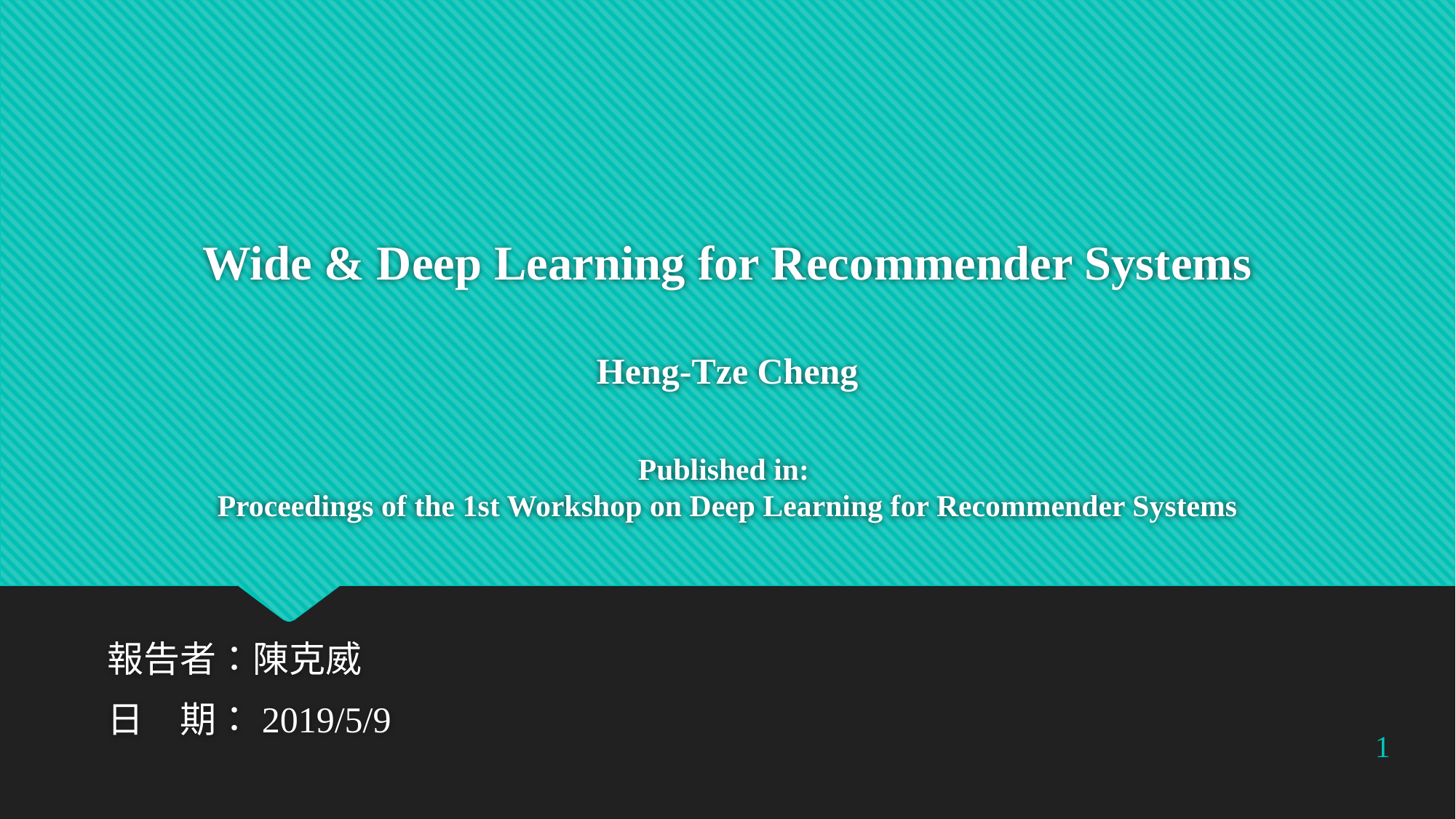

# Wide & Deep Learning for Recommender Systems Heng-Tze Cheng Published in: Proceedings of the 1st Workshop on Deep Learning for Recommender Systems
報告者：陳克威
日　期：2019/5/9

1